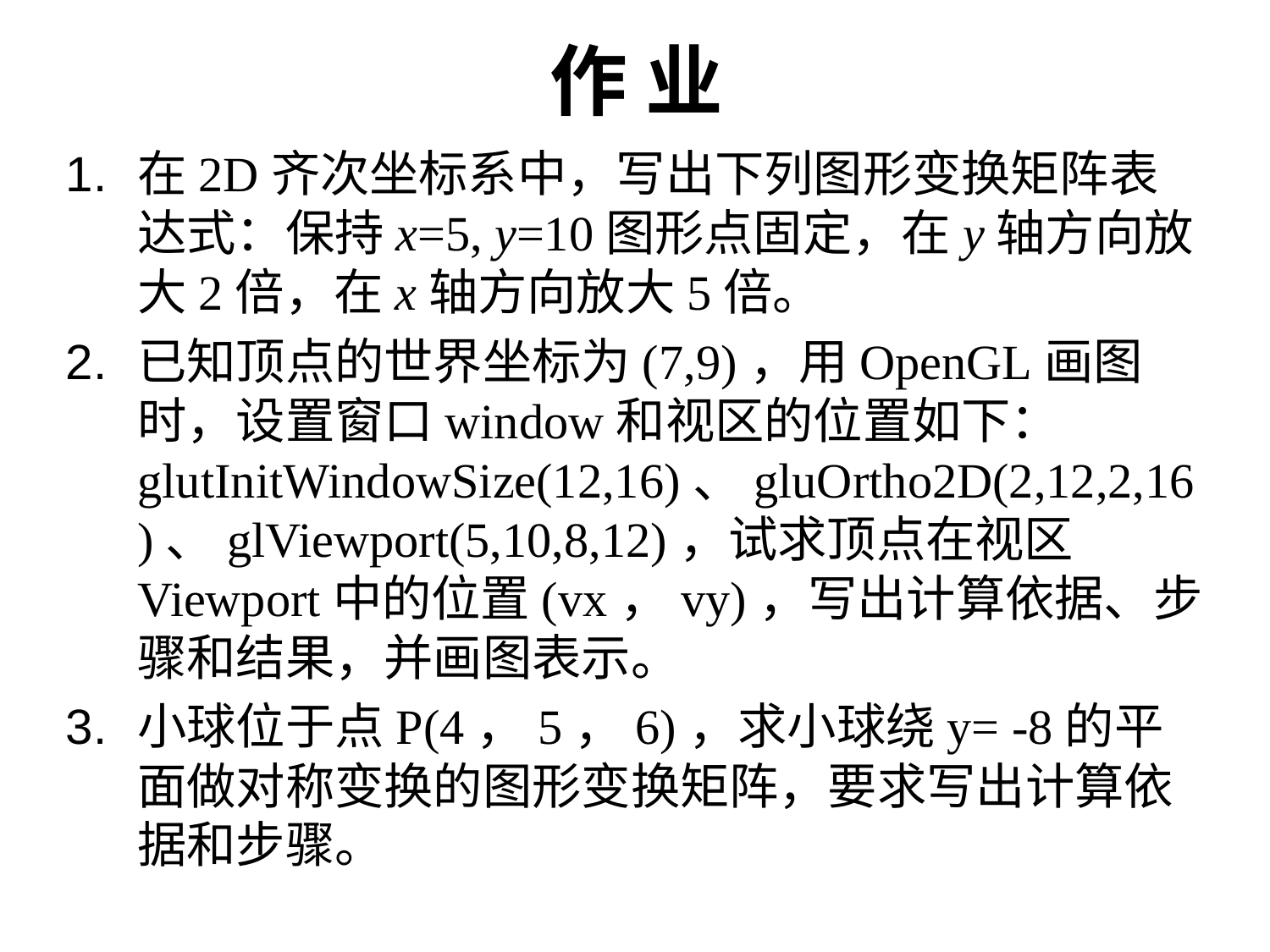

# 作 业
在2D齐次坐标系中，写出下列图形变换矩阵表达式：保持x=5, y=10图形点固定，在y轴方向放大2倍，在x轴方向放大5倍。
已知顶点的世界坐标为(7,9)，用OpenGL画图时，设置窗口window和视区的位置如下：glutInitWindowSize(12,16)、gluOrtho2D(2,12,2,16)、glViewport(5,10,8,12)，试求顶点在视区Viewport中的位置(vx，vy)，写出计算依据、步骤和结果，并画图表示。
小球位于点P(4，5，6)，求小球绕y= -8的平面做对称变换的图形变换矩阵，要求写出计算依据和步骤。